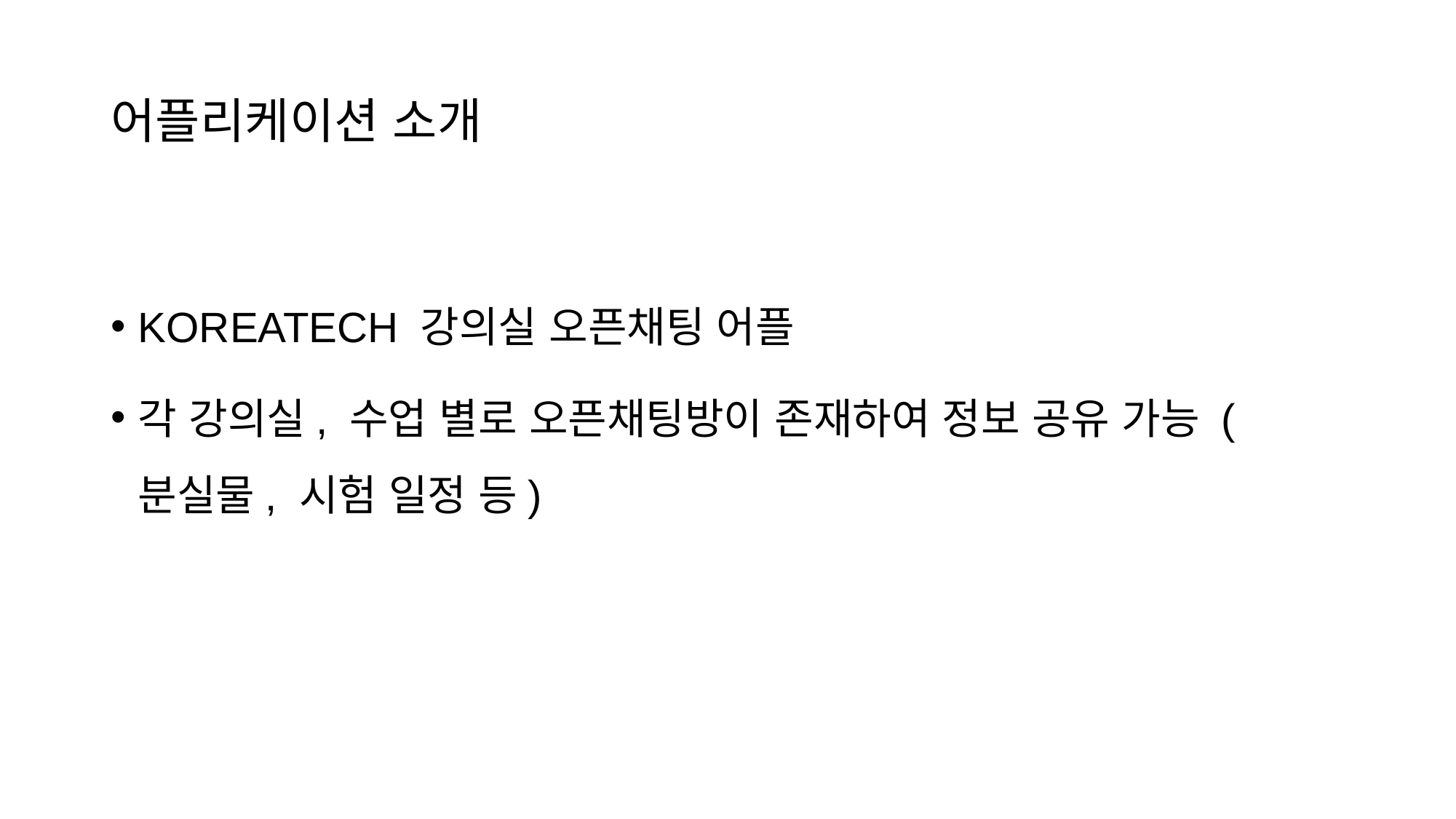

# 어플리케이션 소개
KOREATECH 강의실 오픈채팅 어플
각 강의실, 수업 별로 오픈채팅방이 존재하여 정보 공유 가능 (분실물, 시험 일정 등)